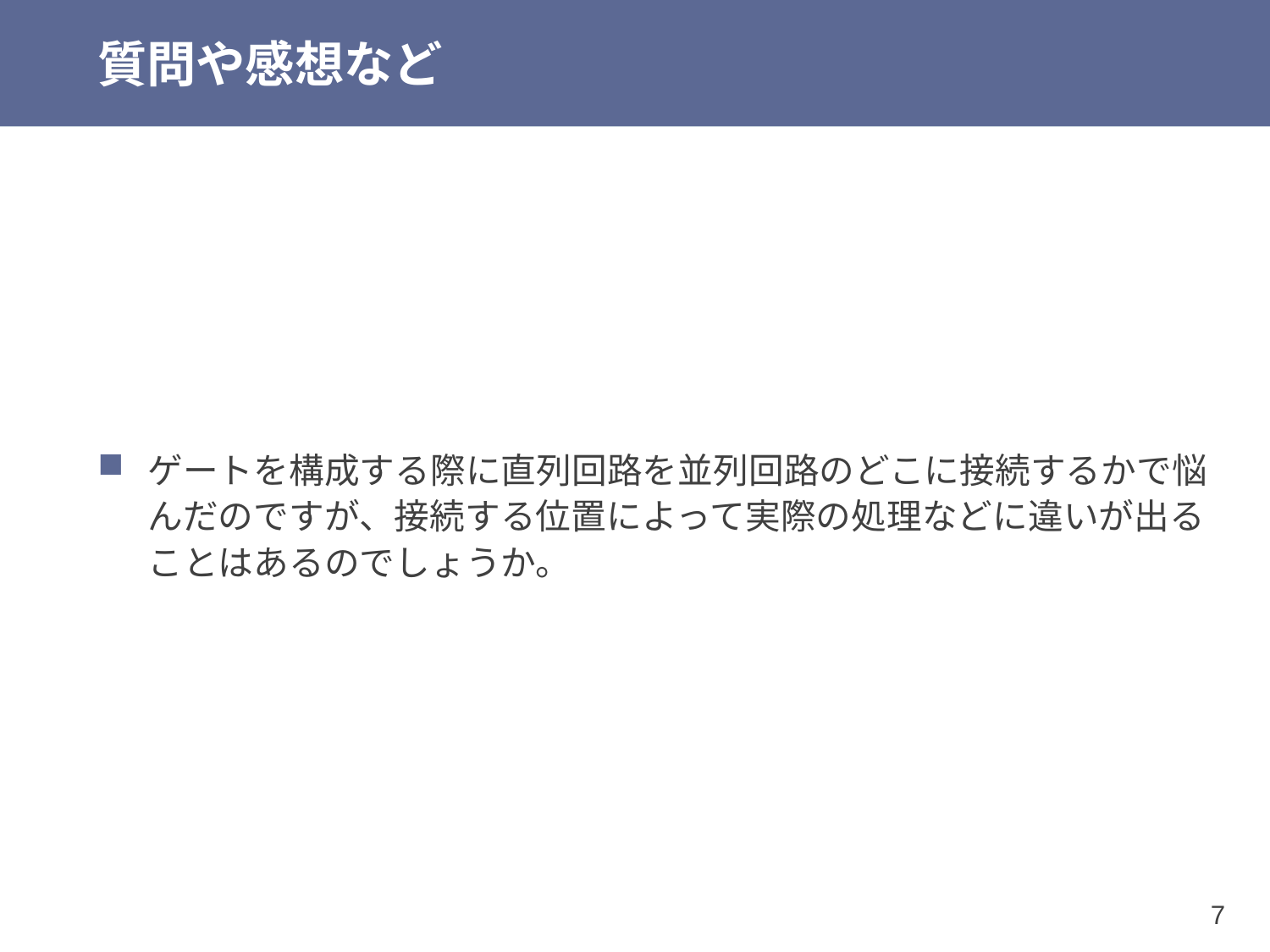

# 質問や感想など
ゲートを構成する際に直列回路を並列回路のどこに接続するかで悩んだのですが、接続する位置によって実際の処理などに違いが出ることはあるのでしょうか。